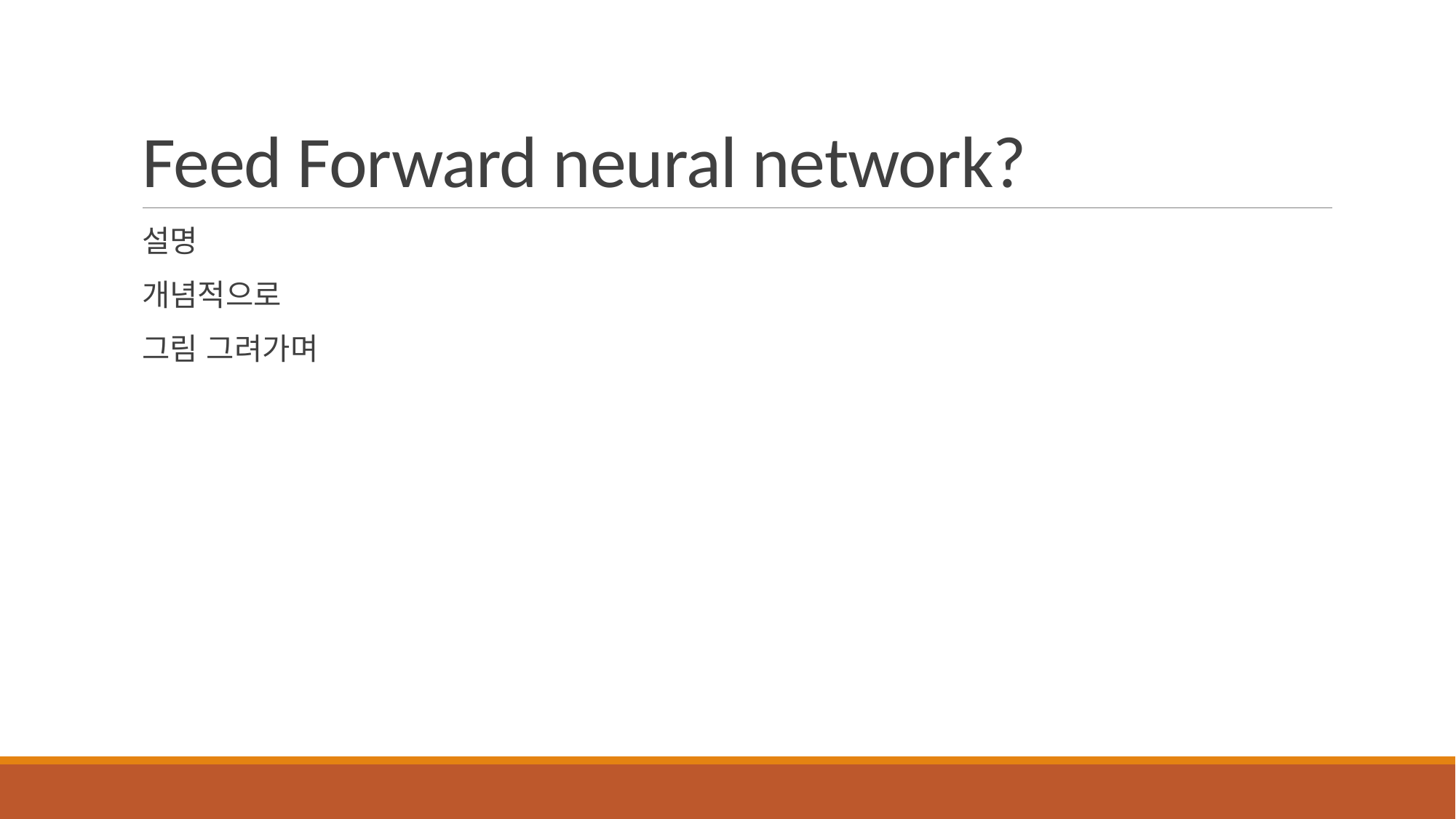

# Feed Forward neural network?
설명
개념적으로
그림 그려가며